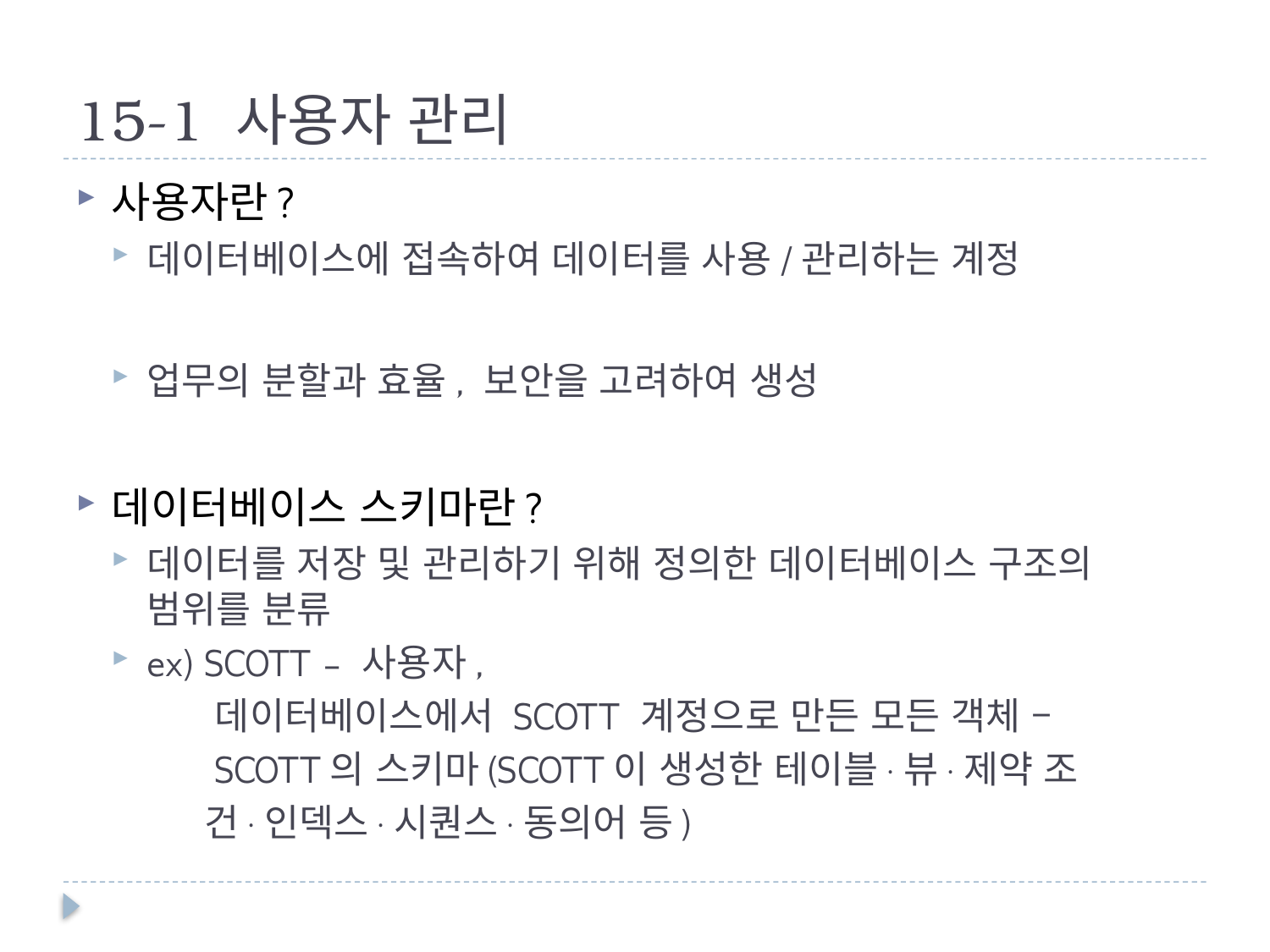

# 15-1 사용자 관리
사용자란?
데이터베이스에 접속하여 데이터를 사용/관리하는 계정

업무의 분할과 효율, 보안을 고려하여 생성

데이터베이스 스키마란?
데이터를 저장 및 관리하기 위해 정의한 데이터베이스 구조의 범위를 분류
ex) SCOTT – 사용자,
         데이터베이스에서 SCOTT 계정으로 만든 모든 객체 –
         SCOTT의 스키마(SCOTT이 생성한 테이블·뷰·제약 조
        건·인덱스·시퀀스·동의어 등)